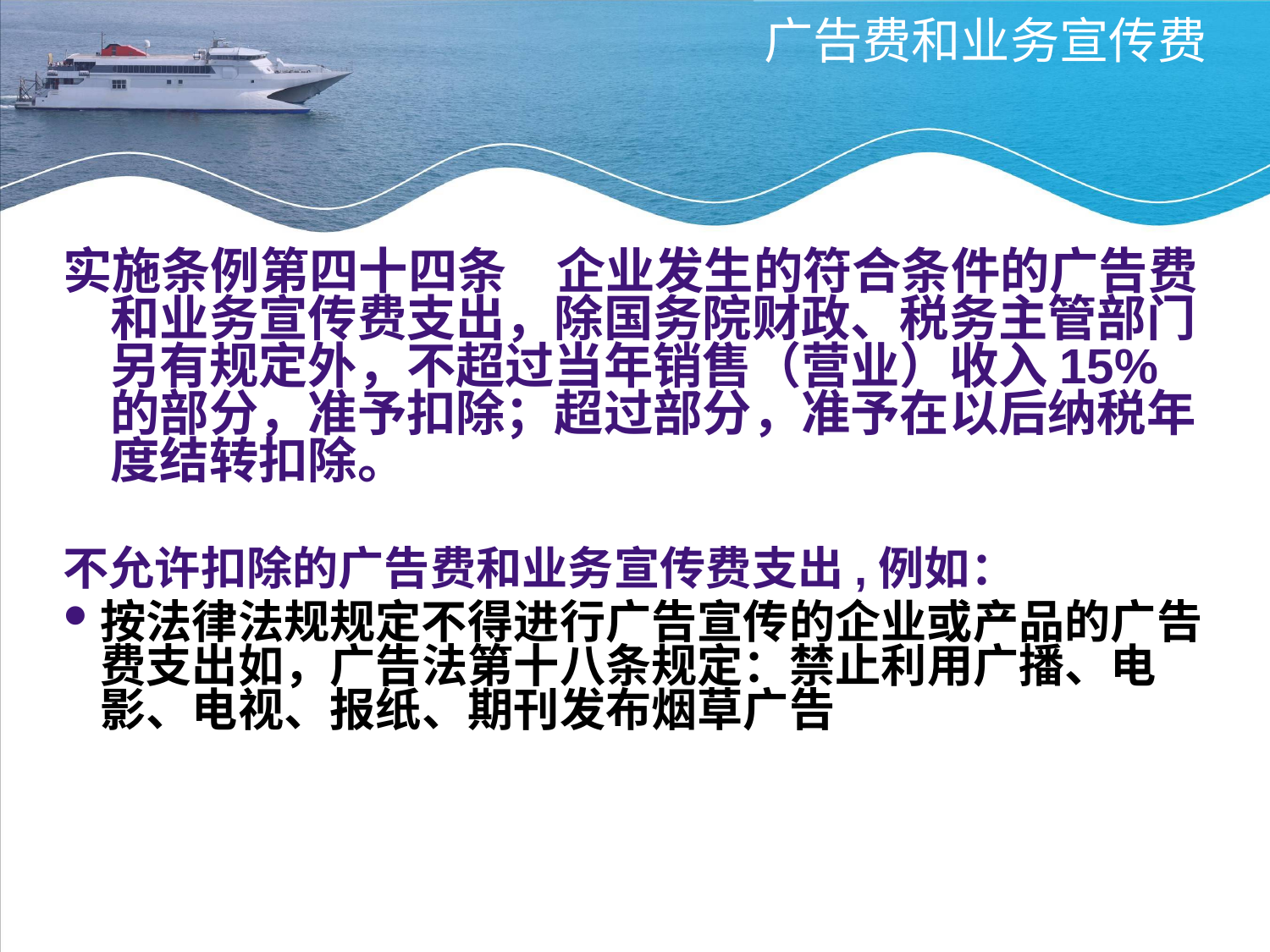

# 广告费和业务宣传费
实施条例第四十四条　企业发生的符合条件的广告费和业务宣传费支出，除国务院财政、税务主管部门另有规定外，不超过当年销售（营业）收入15%的部分，准予扣除；超过部分，准予在以后纳税年度结转扣除。

不允许扣除的广告费和业务宣传费支出,例如：
按法律法规规定不得进行广告宣传的企业或产品的广告费支出如，广告法第十八条规定：禁止利用广播、电影、电视、报纸、期刊发布烟草广告